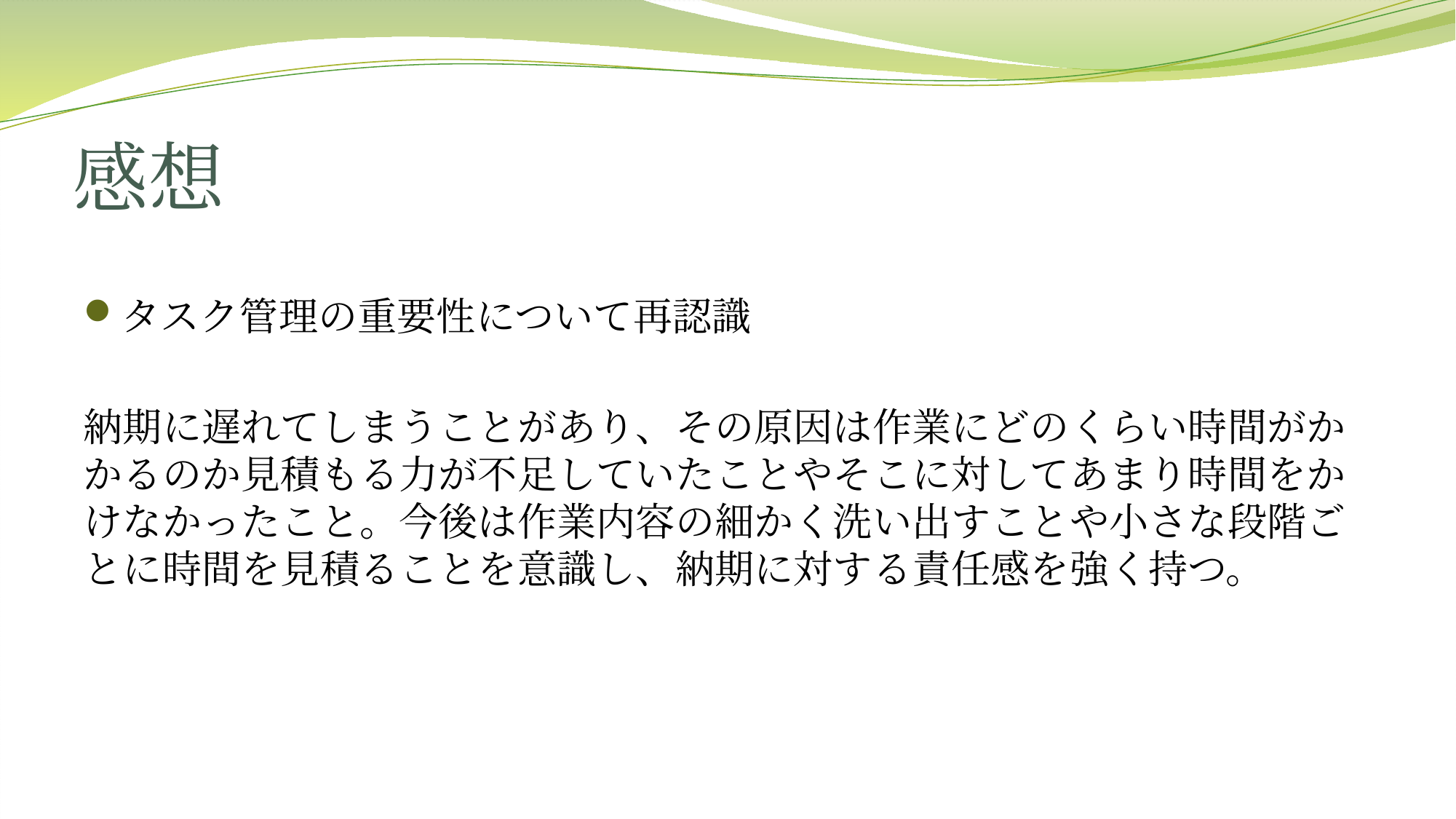

# 感想

タスク管理の重要性について再認識

納期に遅れてしまうことがあり、その原因は作業にどのくらい時間がかかるのか見積もる力が不足していたことやそこに対してあまり時間をかけなかったこと。今後は作業内容の細かく洗い出すことや小さな段階ごとに時間を見積ることを意識し、納期に対する責任感を強く持つ。